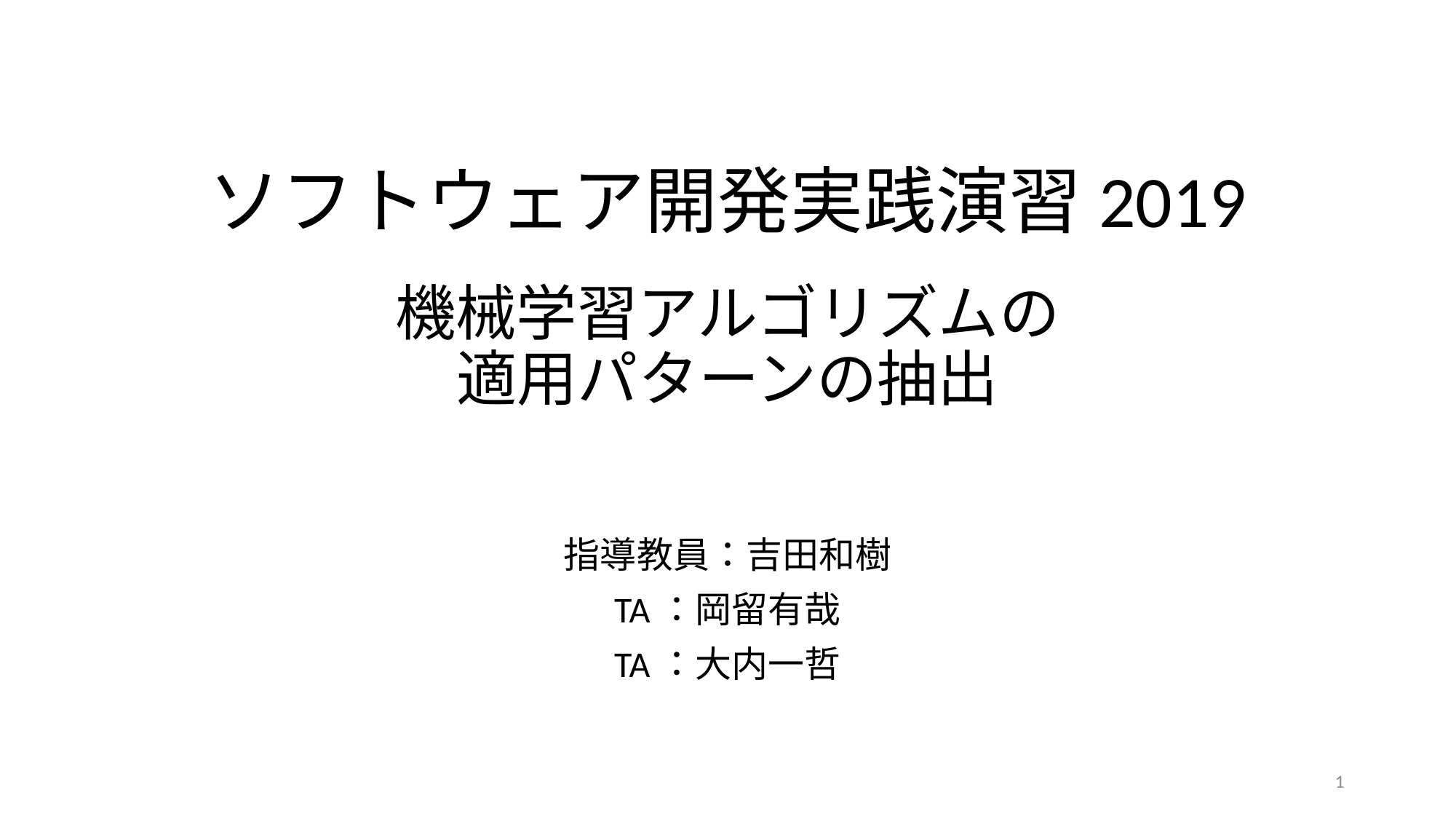

# ソフトウェア開発実践演習2019 機械学習アルゴリズムの 適用パターンの抽出
指導教員：吉田和樹
TA：岡留有哉
TA：大内一哲

1